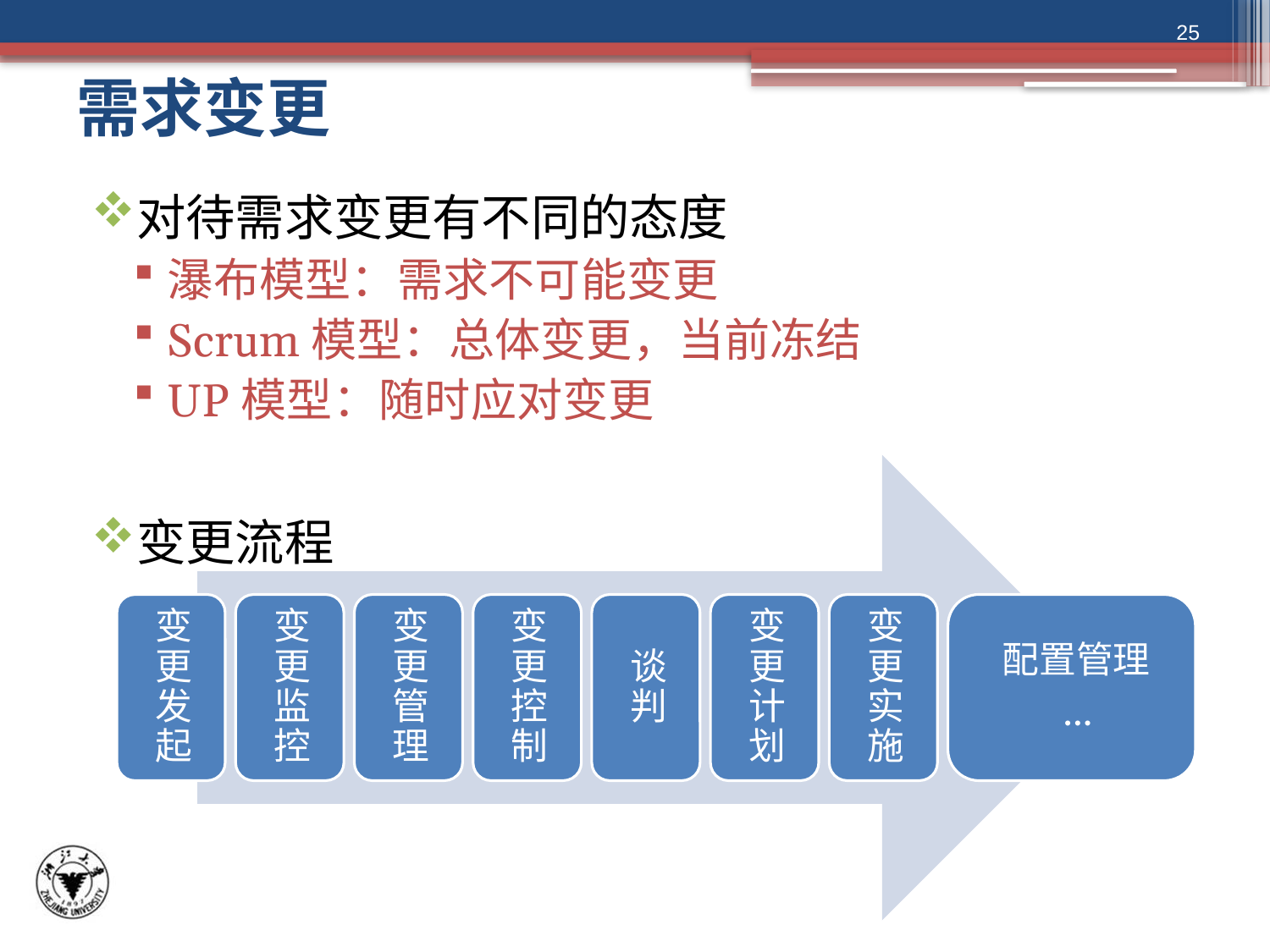

25
# 需求变更
对待需求变更有不同的态度
瀑布模型：需求不可能变更
Scrum模型：总体变更，当前冻结
UP模型：随时应对变更

变更流程
变更发起
变更监控
变更管理
变更控制
谈判
变更计划
变更实施
配置管理
…